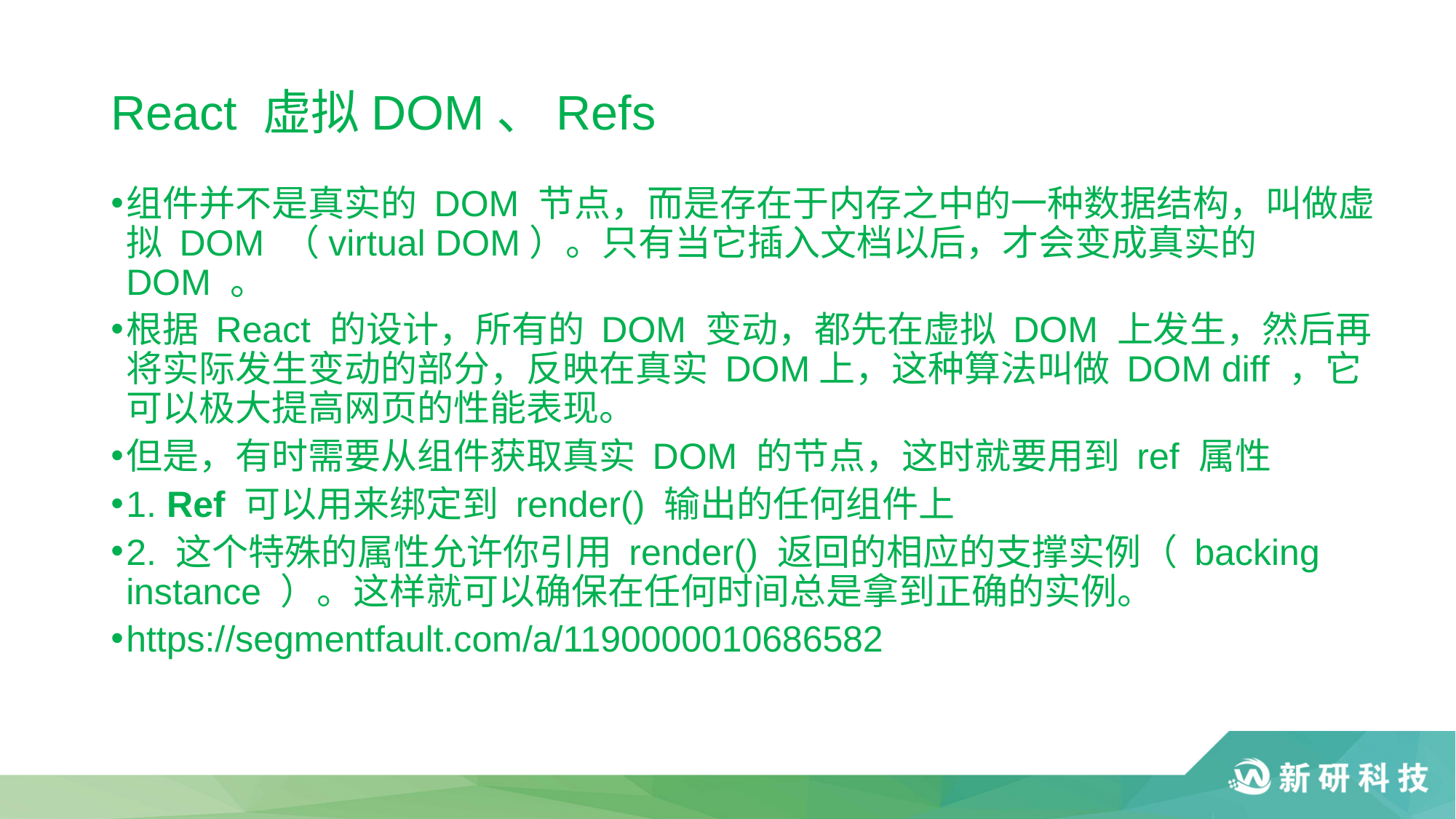

# React 虚拟DOM、Refs
组件并不是真实的 DOM 节点，而是存在于内存之中的一种数据结构，叫做虚拟 DOM （virtual DOM）。只有当它插入文档以后，才会变成真实的 DOM 。
根据 React 的设计，所有的 DOM 变动，都先在虚拟 DOM 上发生，然后再将实际发生变动的部分，反映在真实 DOM上，这种算法叫做 DOM diff ，它可以极大提高网页的性能表现。
但是，有时需要从组件获取真实 DOM 的节点，这时就要用到 ref 属性
1. Ref 可以用来绑定到 render() 输出的任何组件上
2. 这个特殊的属性允许你引用 render() 返回的相应的支撑实例（ backing instance ）。这样就可以确保在任何时间总是拿到正确的实例。
https://segmentfault.com/a/1190000010686582